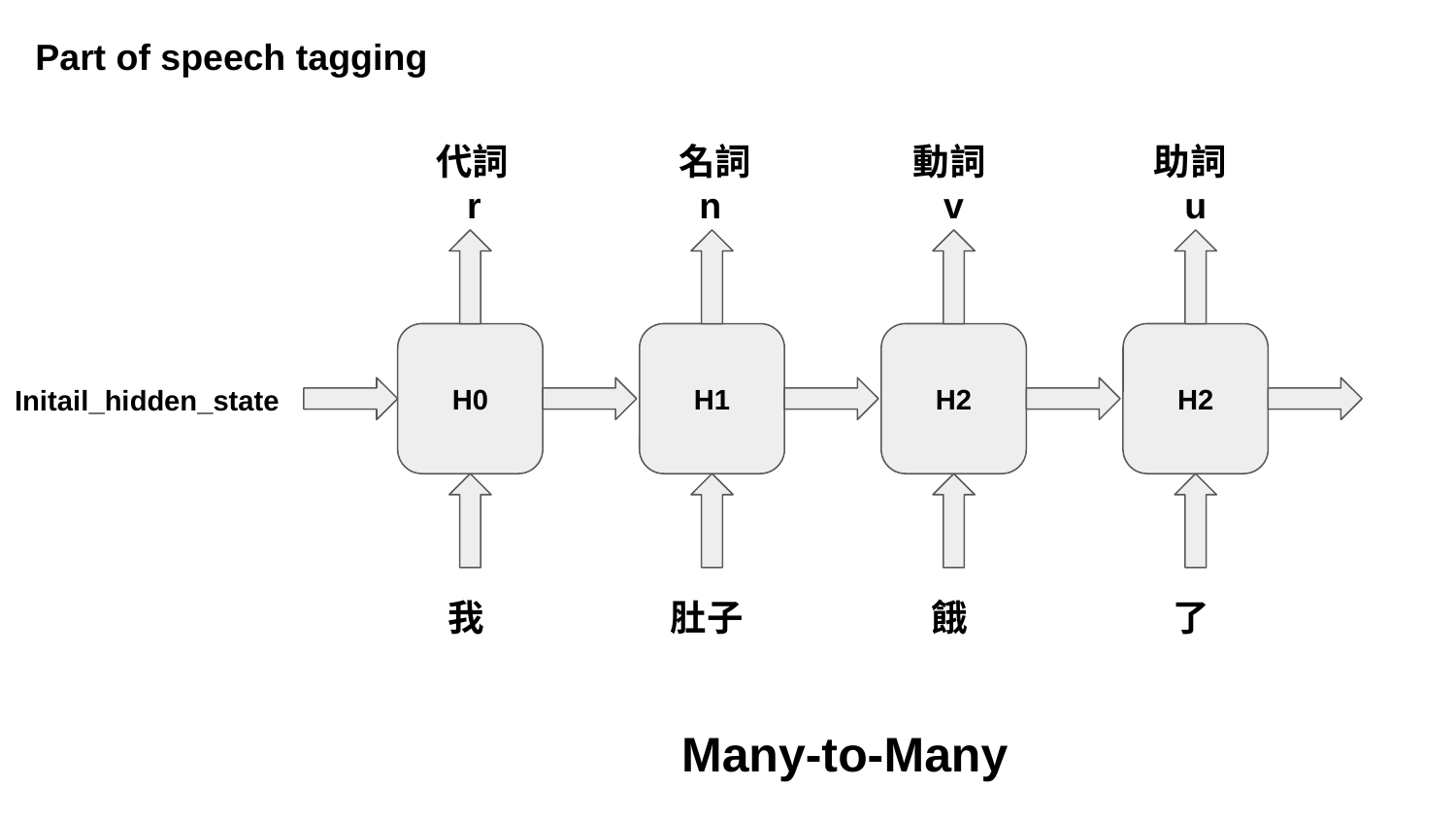

Part of speech tagging
代詞
   r
名詞
  n
動詞
   v
助詞
   u

H0
H1
H2
H2
Initail_hidden_state

我
肚子
餓
了
Many-to-Many